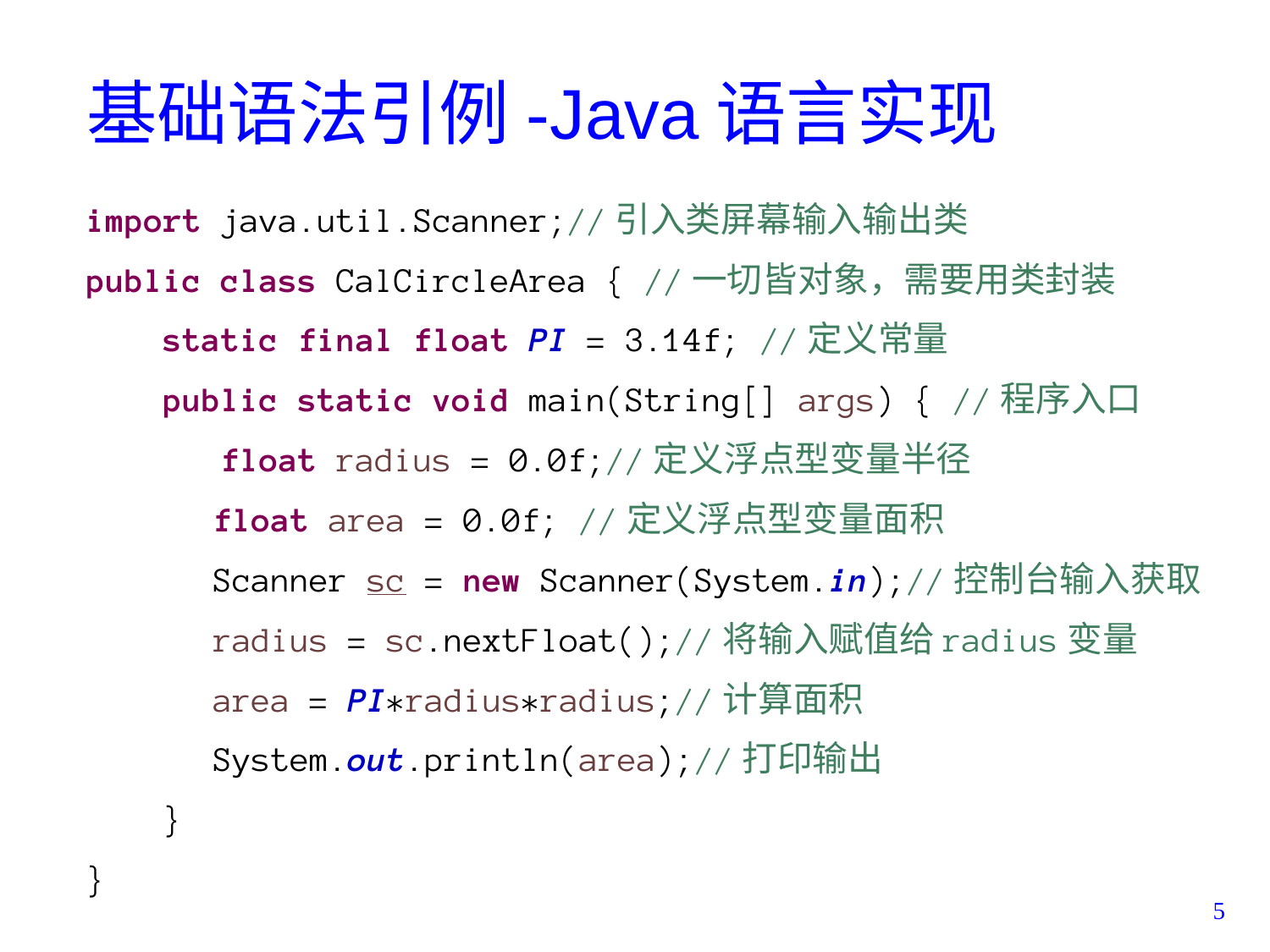

# 基础语法引例-Java语言实现
import java.util.Scanner;//引入类屏幕输入输出类
public class CalCircleArea { //一切皆对象，需要用类封装
    static final float PI = 3.14f; //定义常量
    public static void main(String[] args) { //程序入口
       float radius = 0.0f;//定义浮点型变量半径
	float area = 0.0f; //定义浮点型变量面积
	Scanner sc = new Scanner(System.in);//控制台输入获取
	radius = sc.nextFloat();//将输入赋值给radius变量
	area = PI*radius*radius;//计算面积
	System.out.println(area);//打印输出
    }
}
5